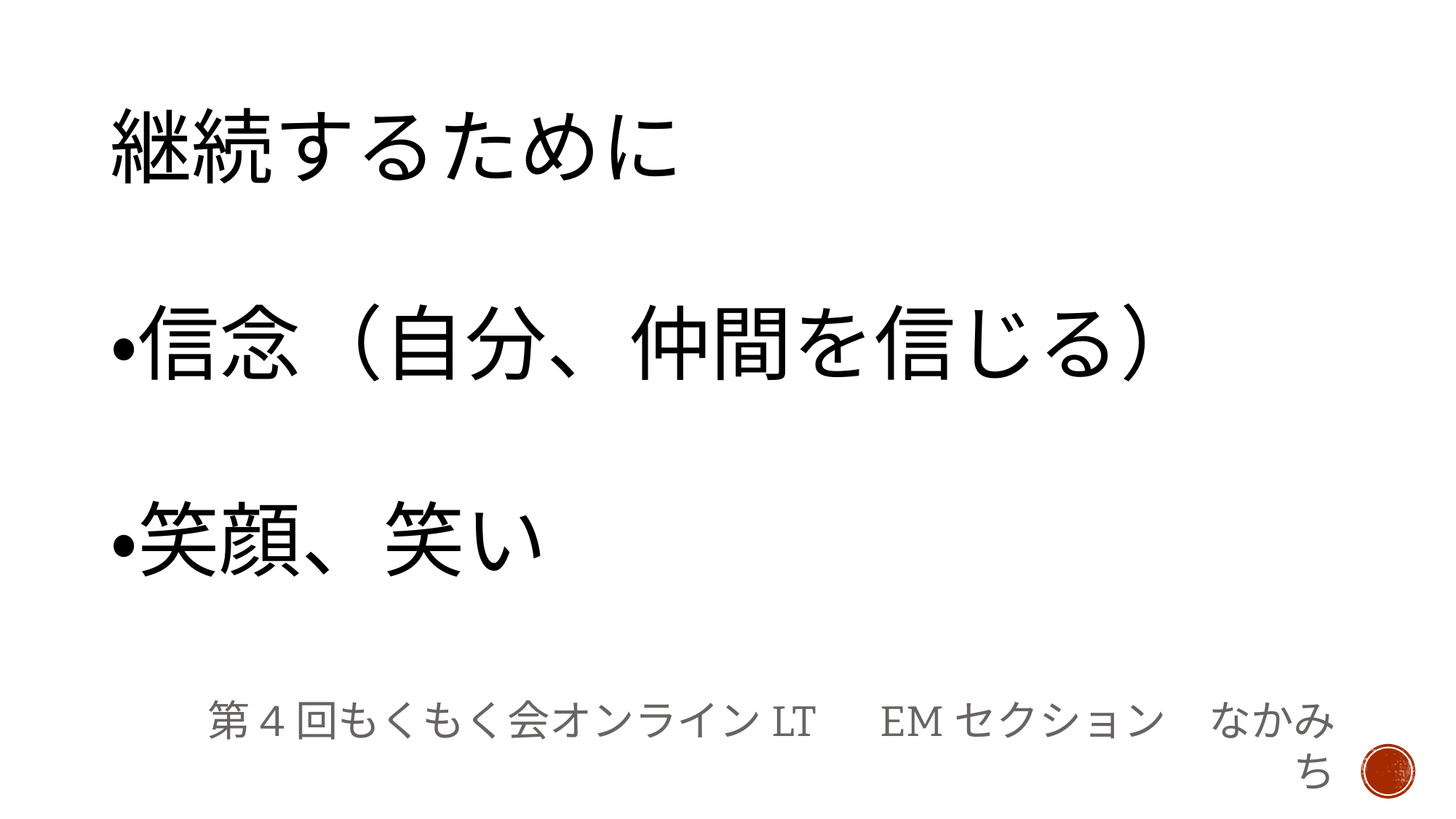

継続するために

・信念（自分、仲間を信じる）

・笑顔、笑い

第4回もくもく会オンラインLT　EMセクション　なかみち